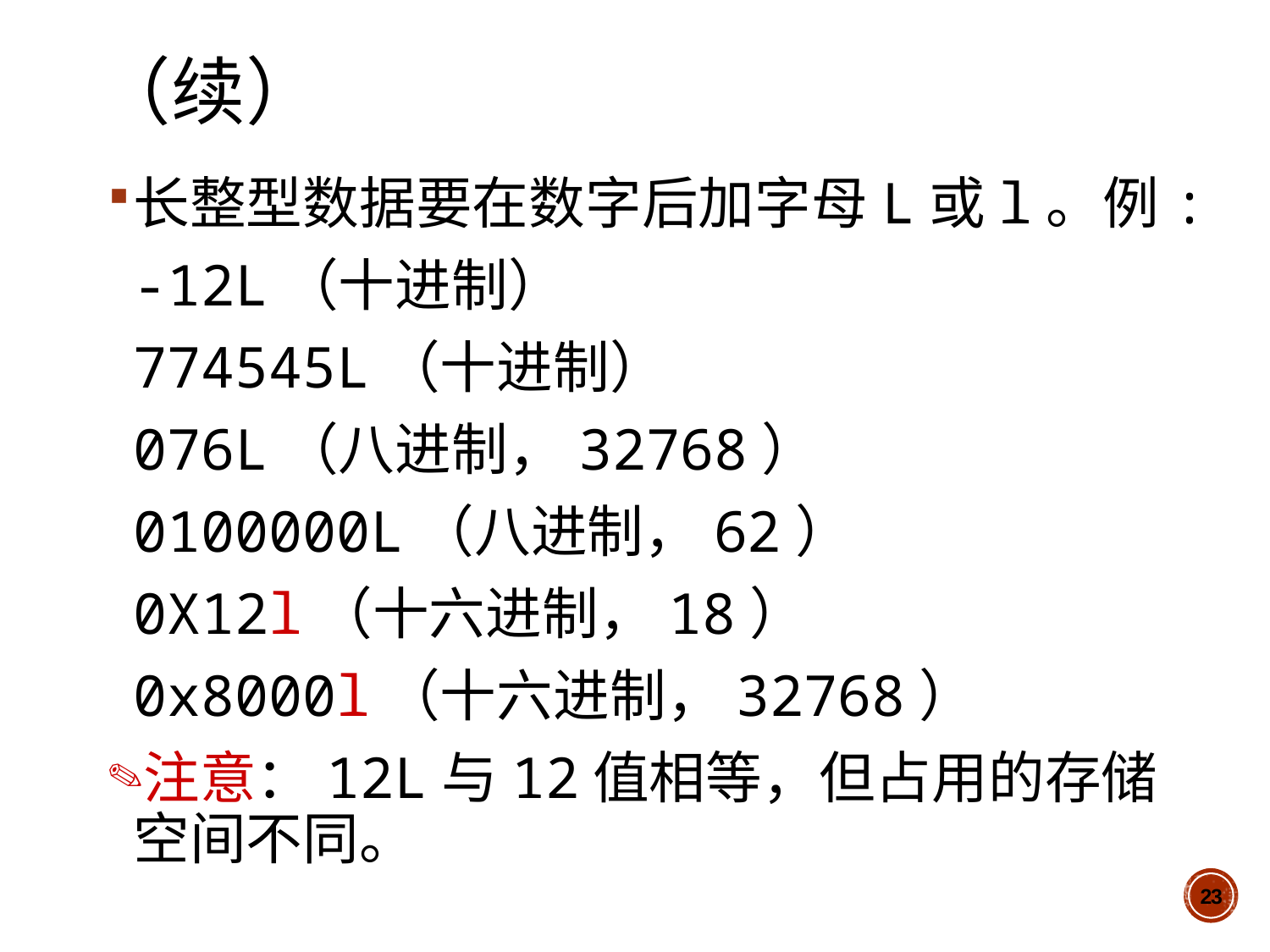

# （续）
长整型数据要在数字后加字母L或l。例:
-12L（十进制）
774545L（十进制）
076L（八进制，32768）
0100000L（八进制，62）
0X12l（十六进制，18）
0x8000l（十六进制，32768）
注意：12L与12值相等，但占用的存储空间不同。
23